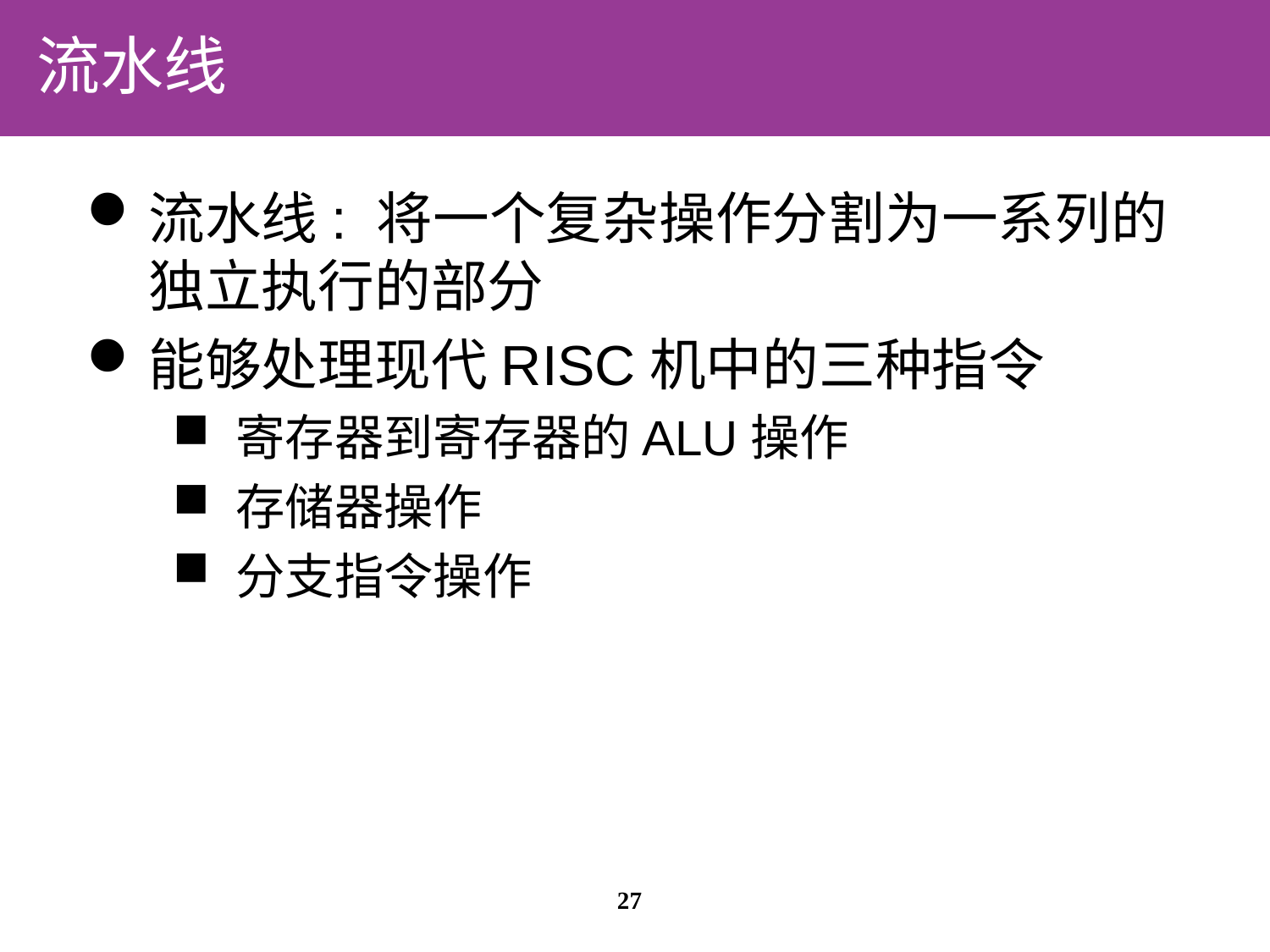

# 流水线
流水线: 将一个复杂操作分割为一系列的独立执行的部分
能够处理现代RISC机中的三种指令
 寄存器到寄存器的ALU操作
 存储器操作
 分支指令操作
27